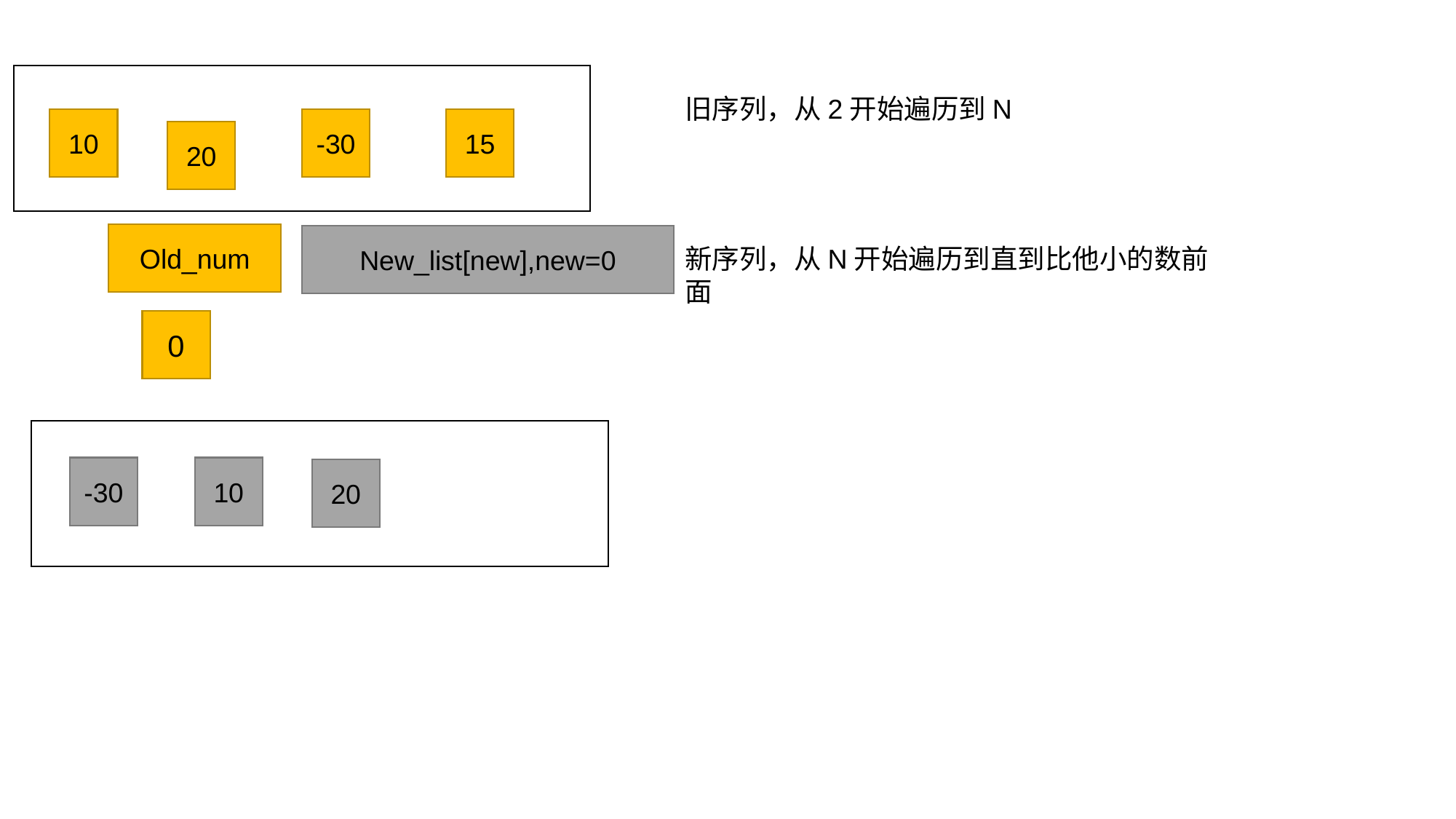

旧序列，从2开始遍历到N
10
15
-30
20
Old_num
New_list[new],new=0
新序列，从N开始遍历到直到比他小的数前面
0

-30
10
20